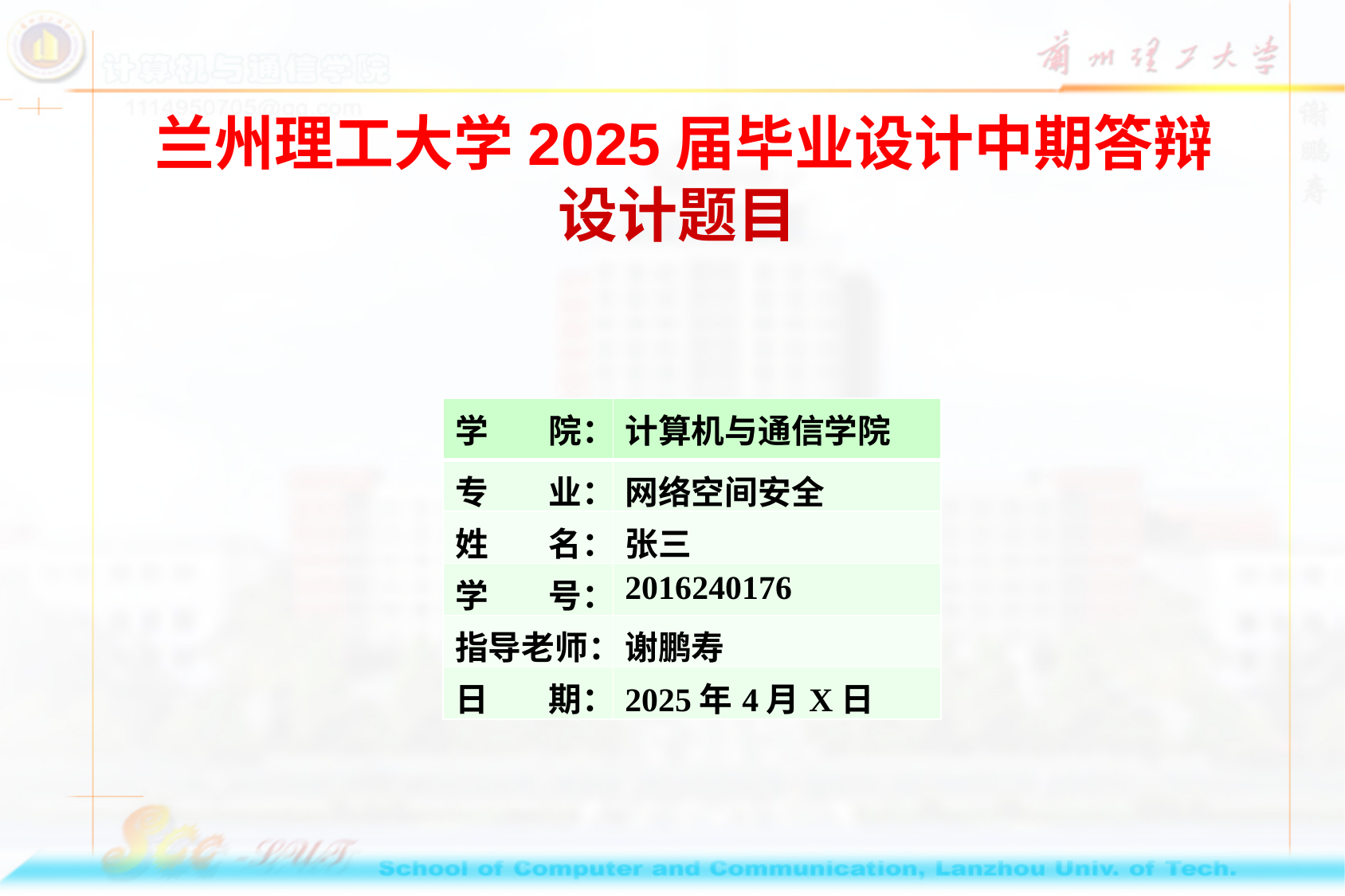

兰州理工大学2025届毕业设计中期答辩
设计题目
| 学 院： | 计算机与通信学院 |
| --- | --- |
| 专 业： | 网络空间安全 |
| 姓 名： | 张三 |
| 学 号： | 2016240176 |
| 指导老师： | 谢鹏寿 |
| 日 期： | 2025年4月X日 |